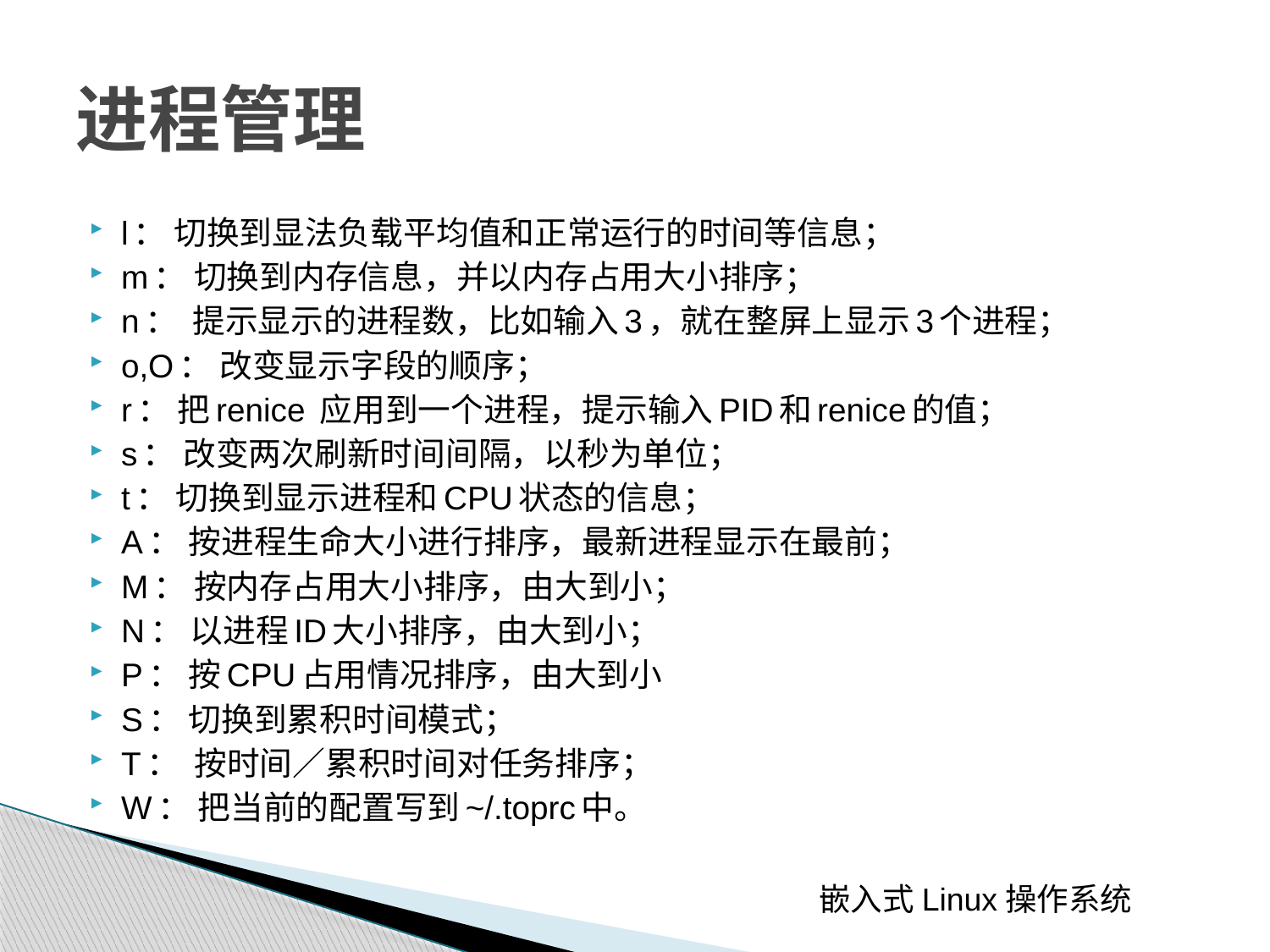

# 进程管理
l： 切换到显法负载平均值和正常运行的时间等信息；
m： 切换到内存信息，并以内存占用大小排序；
n：  提示显示的进程数，比如输入3，就在整屏上显示3个进程；
o,O： 改变显示字段的顺序；
r： 把renice 应用到一个进程，提示输入PID和renice的值；
s： 改变两次刷新时间间隔，以秒为单位；
t： 切换到显示进程和CPU状态的信息；
A： 按进程生命大小进行排序，最新进程显示在最前；
M： 按内存占用大小排序，由大到小；
N： 以进程ID大小排序，由大到小；
P： 按CPU占用情况排序，由大到小
S： 切换到累积时间模式；
T：  按时间／累积时间对任务排序；
W： 把当前的配置写到~/.toprc中。

         嵌入式Linux操作系统